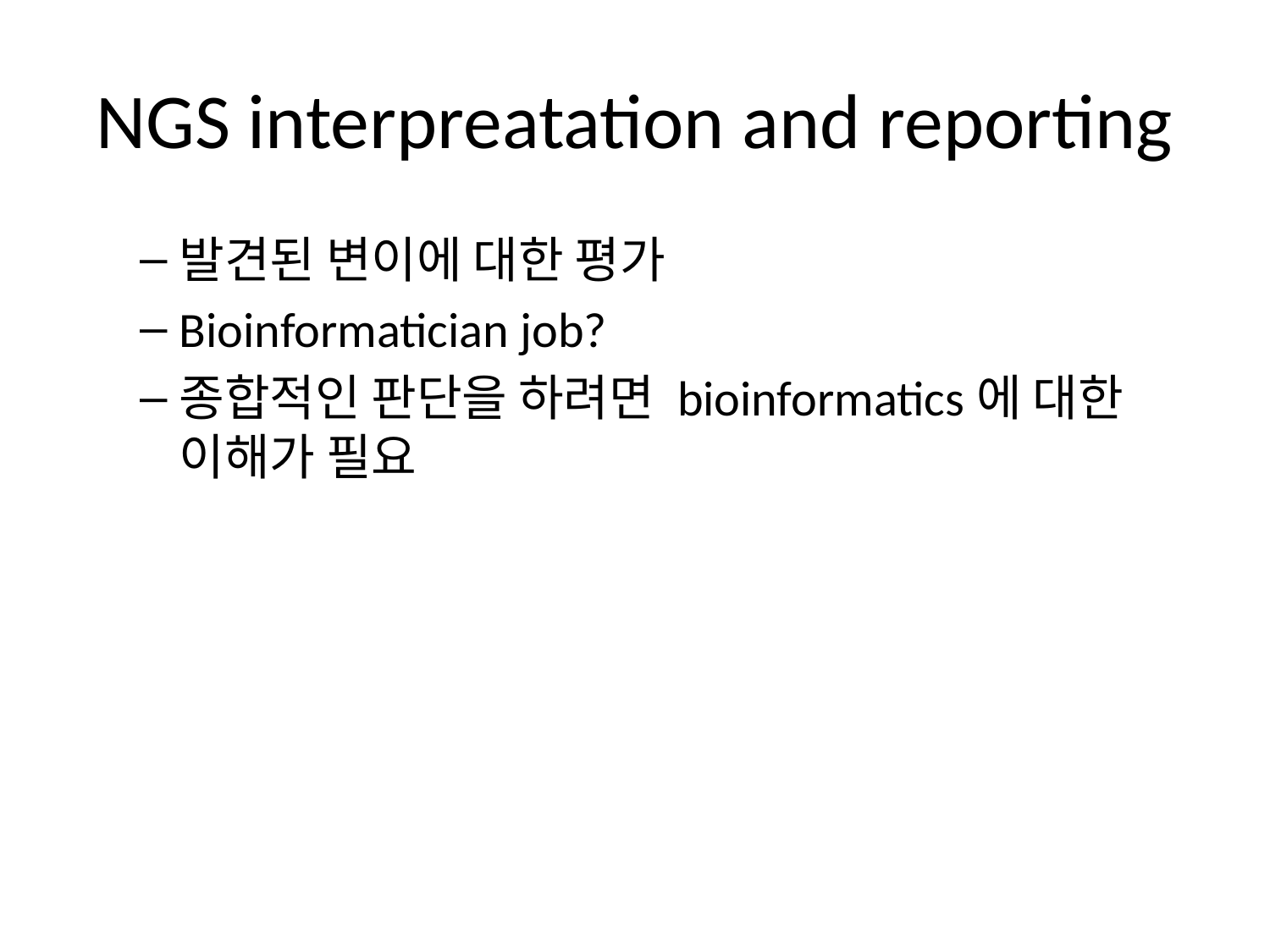

# NGS interpreatation and reporting
발견된 변이에 대한 평가
Bioinformatician job?
종합적인 판단을 하려면 bioinformatics에 대한 이해가 필요